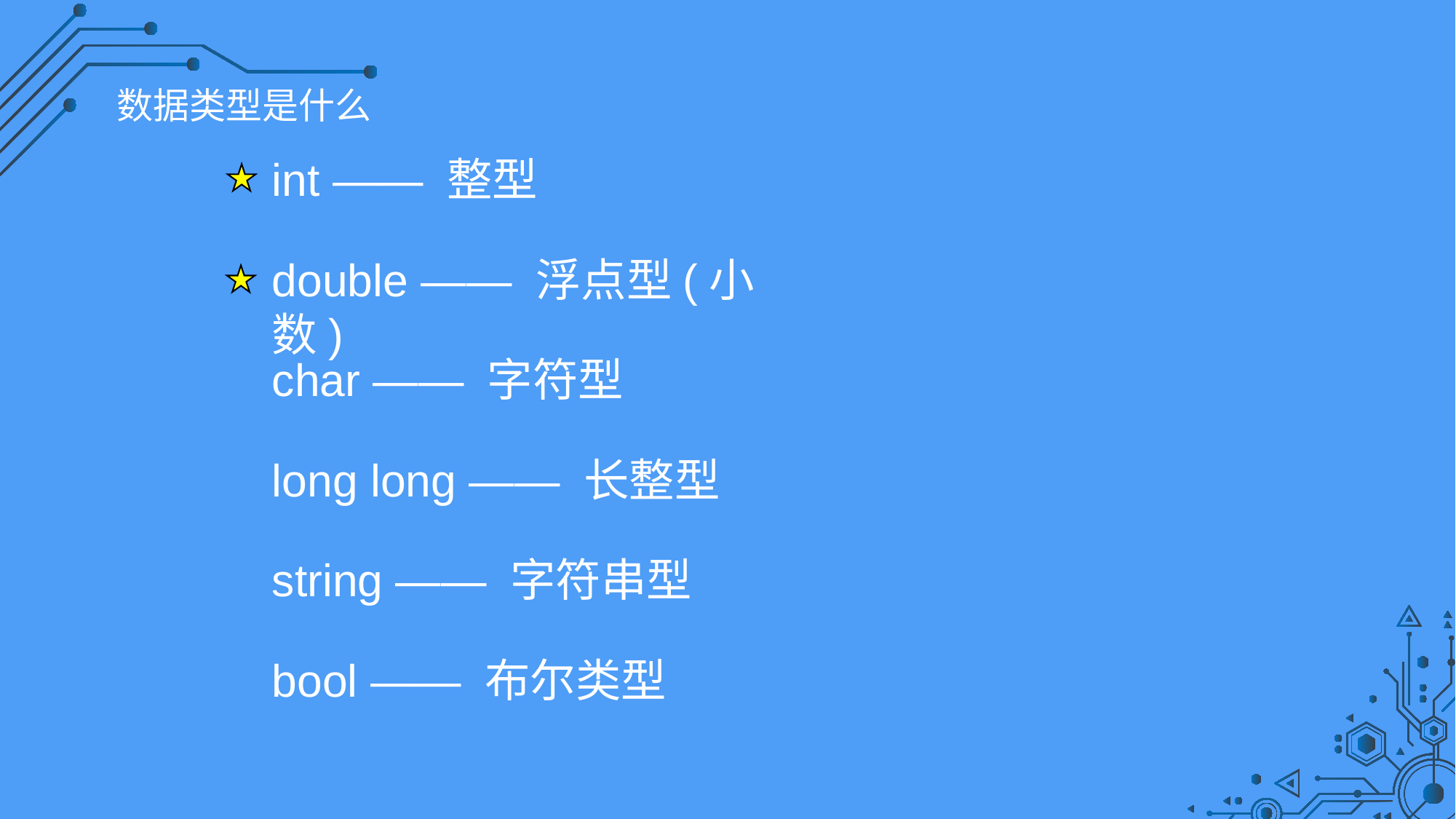

数据类型是什么
int —— 整型

double —— 浮点型(小数)

char —— 字符型
long long —— 长整型
string —— 字符串型
bool —— 布尔类型